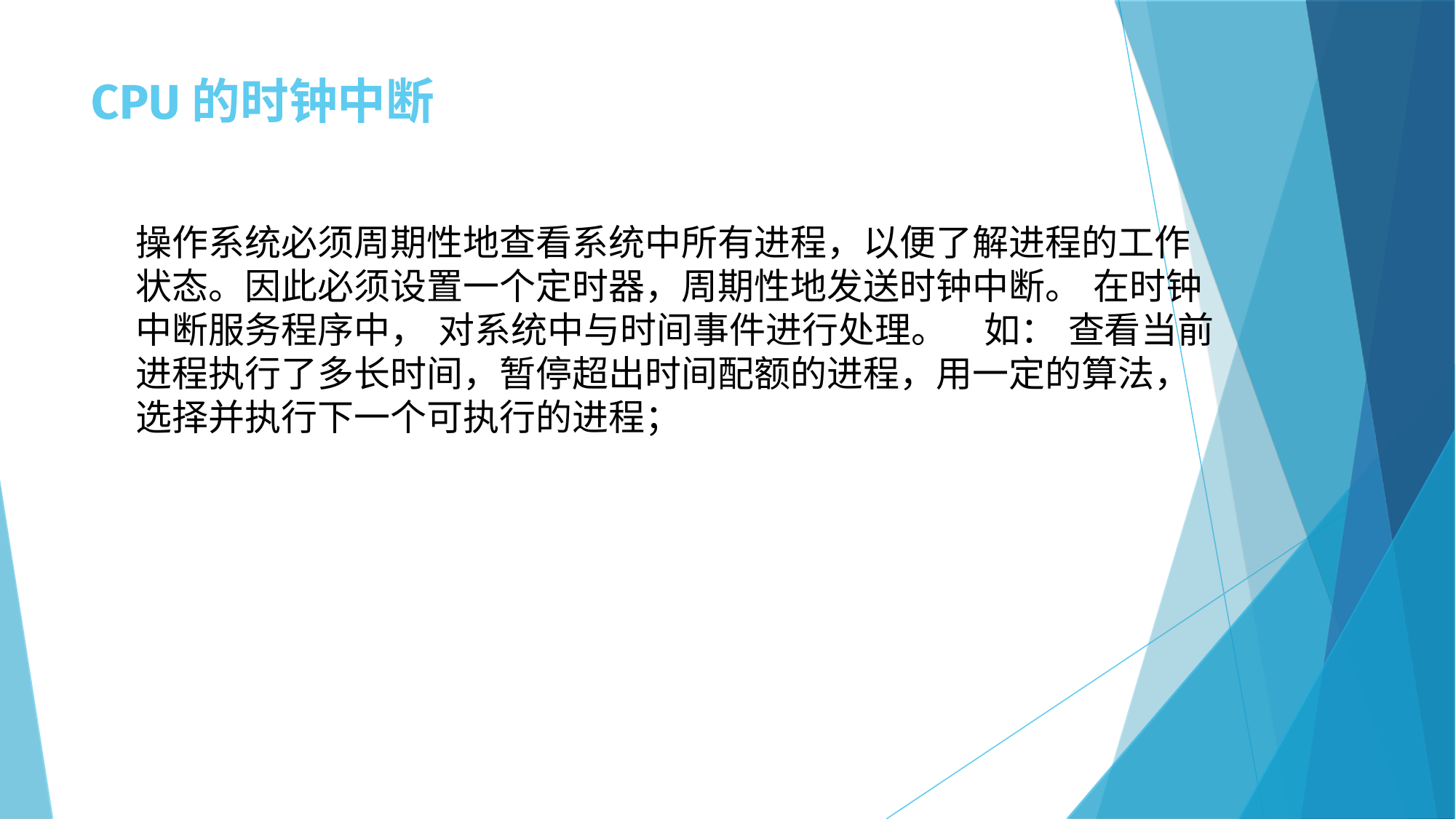

CPU的时钟中断
操作系统必须周期性地查看系统中所有进程，以便了解进程的工作状态。因此必须设置一个定时器，周期性地发送时钟中断。 在时钟中断服务程序中， 对系统中与时间事件进行处理。　如： 查看当前进程执行了多长时间，暂停超出时间配额的进程，用一定的算法，选择并执行下一个可执行的进程；